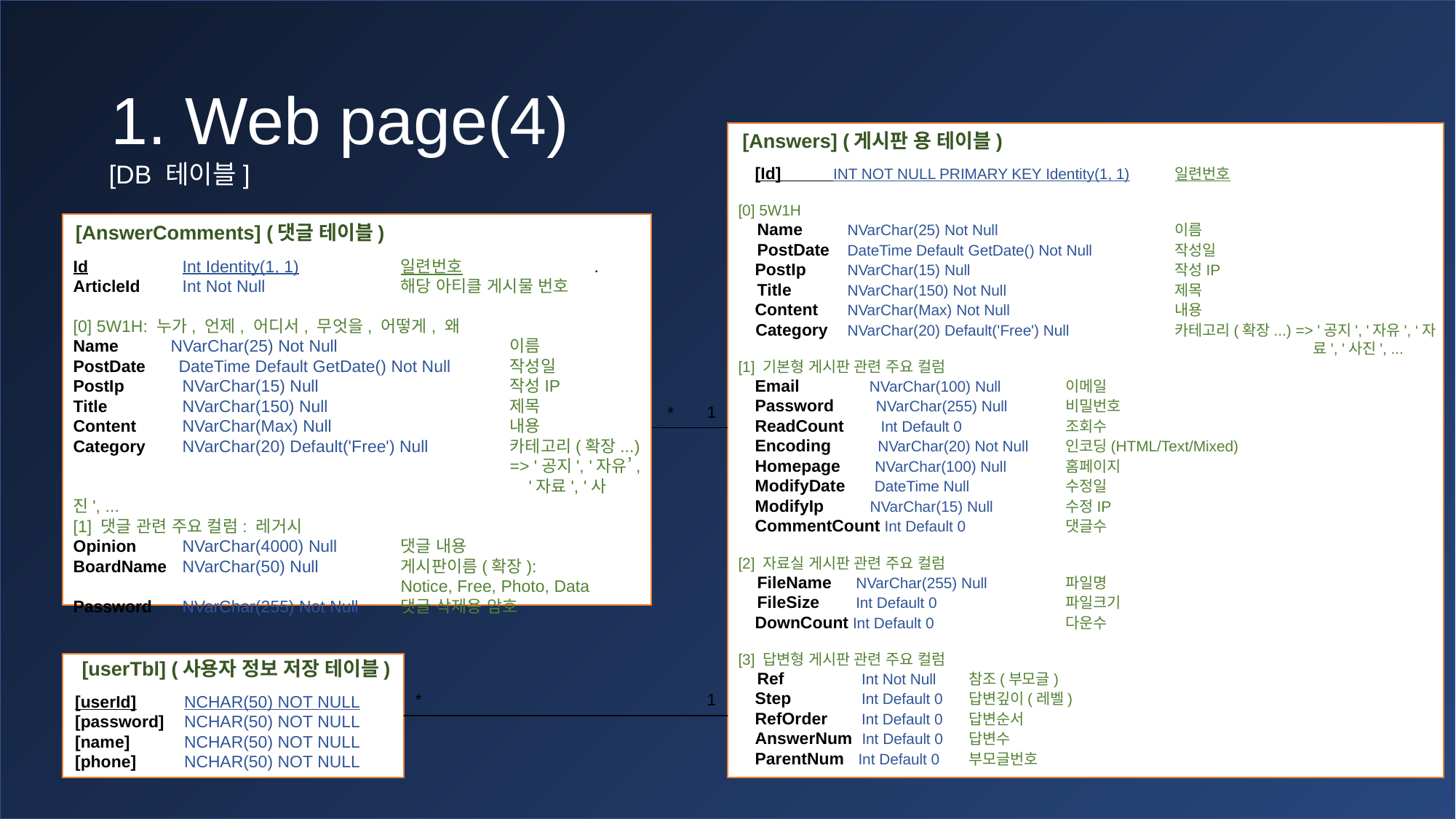

# 1. Web page(4)

[Answers] (게시판 용 테이블)
[DB 테이블]
    [Id]           INT NOT NULL PRIMARY KEY Identity(1, 1)	일련번호

[0] 5W1H
    Name	NVarChar(25) Not Null		이름
    PostDate	DateTime Default GetDate() Not Null	작성일
    PostIp      	NVarChar(15) Null		작성IP
    Title	NVarChar(150) Not Null		제목
    Content	NVarChar(Max) Not Null		내용
    Category	NVarChar(20) Default('Free') Null	카테고리(확장...) => '공지', '자유', ‘자					       료', '사진', ...
[1] 기본형 게시판 관련 주요 컬럼
    Email                NVarChar(100) Null	이메일
    Password          NVarChar(255) Null	비밀번호
    ReadCount	        Int Default 0	조회수
    Encoding           NVarChar(20) Not Null	인코딩(HTML/Text/Mixed)
    Homepage        NVarChar(100) Null	홈페이지
    ModifyDate       DateTime Null	수정일
    ModifyIp           NVarChar(15) Null	수정IP
    CommentCount Int Default 0	댓글수

[2] 자료실 게시판 관련 주요 컬럼
    FileName	  NVarChar(255) Null	파일명
    FileSize	  Int Default 0		파일크기
    DownCount Int Default 0		다운수

[3] 답변형 게시판 관련 주요 컬럼
    Ref	   Int Not Null	  참조(부모글)
    Step	   Int Default 0	  답변깊이(레벨)
    RefOrder	   Int Default 0	  답변순서
    AnswerNum  Int Default 0	  답변수
    ParentNum   Int Default 0	  부모글번호

[AnswerComments] (댓글 테이블)
Id	Int Identity(1, 1)	일련번호                           .
ArticleId	Int Not Null		해당 아티클 게시물 번호

[0] 5W1H: 누가, 언제, 어디서, 무엇을, 어떻게, 왜
Name           NVarChar(25) Not Null		이름
PostDate       DateTime Default GetDate() Not Null	작성일
PostIp	NVarChar(15) Null		작성IP
Title	NVarChar(150) Null		제목
Content	NVarChar(Max) Null		내용
Category	NVarChar(20) Default('Free') Null	카테고리(확장...)
				=> '공지', '자유’,
				    '자료', '사진', ...
[1] 댓글 관련 주요 컬럼: 레거시
Opinion	NVarChar(4000) Null	댓글 내용
BoardName	NVarChar(50) Null	게시판이름(확장):
			Notice, Free, Photo, Data
Password	NVarChar(255) Not Null	댓글 삭제용 암호
1
*
[userTbl] (사용자 정보 저장 테이블)

*
1
[userId]	NCHAR(50) NOT NULL
[password]	NCHAR(50) NOT NULL
[name]	NCHAR(50) NOT NULL
[phone]	NCHAR(50) NOT NULL